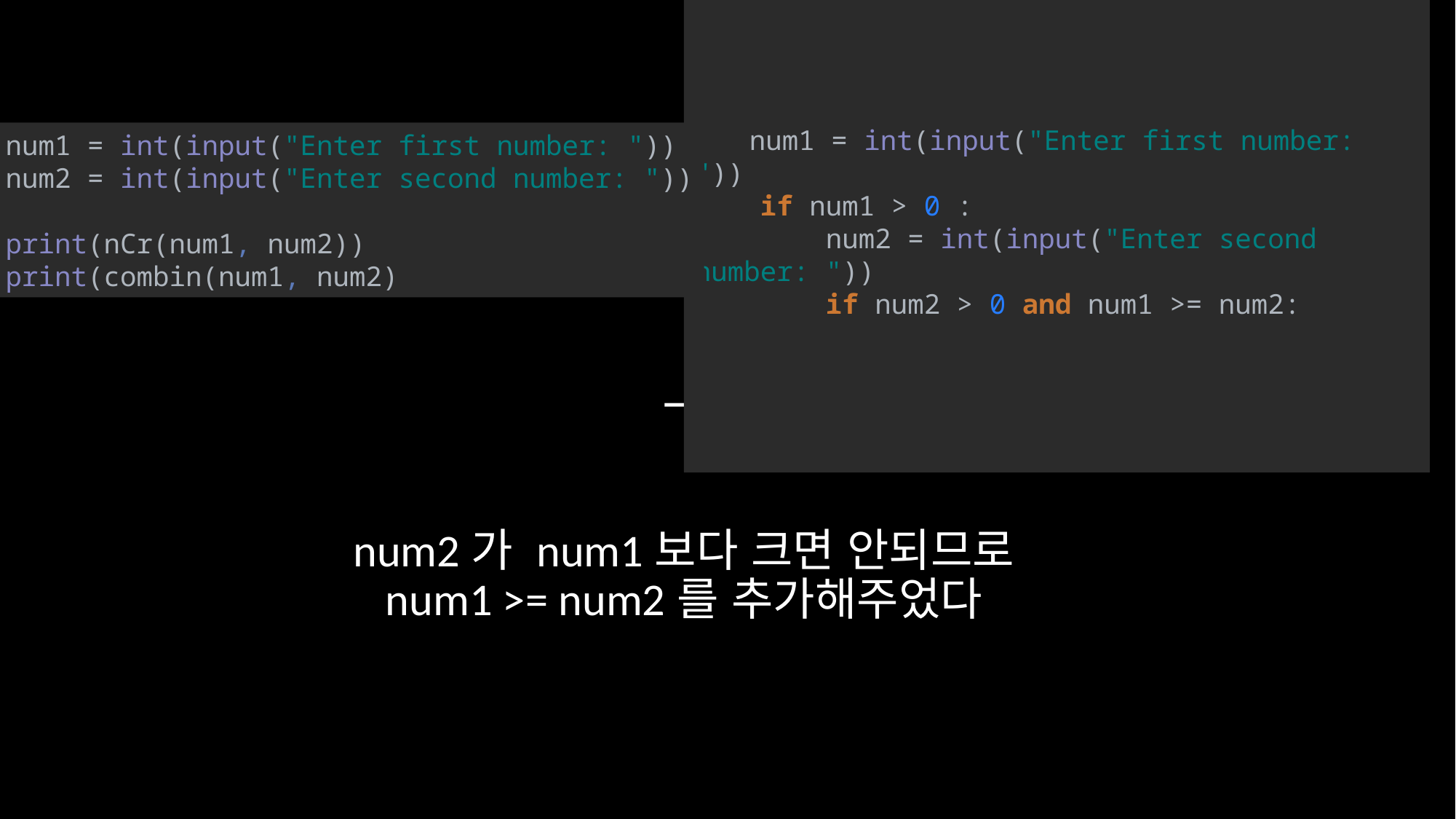

num1 = int(input("Enter first number: "))
num2 = int(input("Enter second number: "))
print(nCr(num1, num2))
print(combin(num1, num2)
    num1 = int(input("Enter first number: "))
    if num1 > 0 :
        num2 = int(input("Enter second number: "))
        if num2 > 0 and num1 >= num2:
# → num2가 num1보다 크면 안되므로 num1 >= num2를 추가해주었다